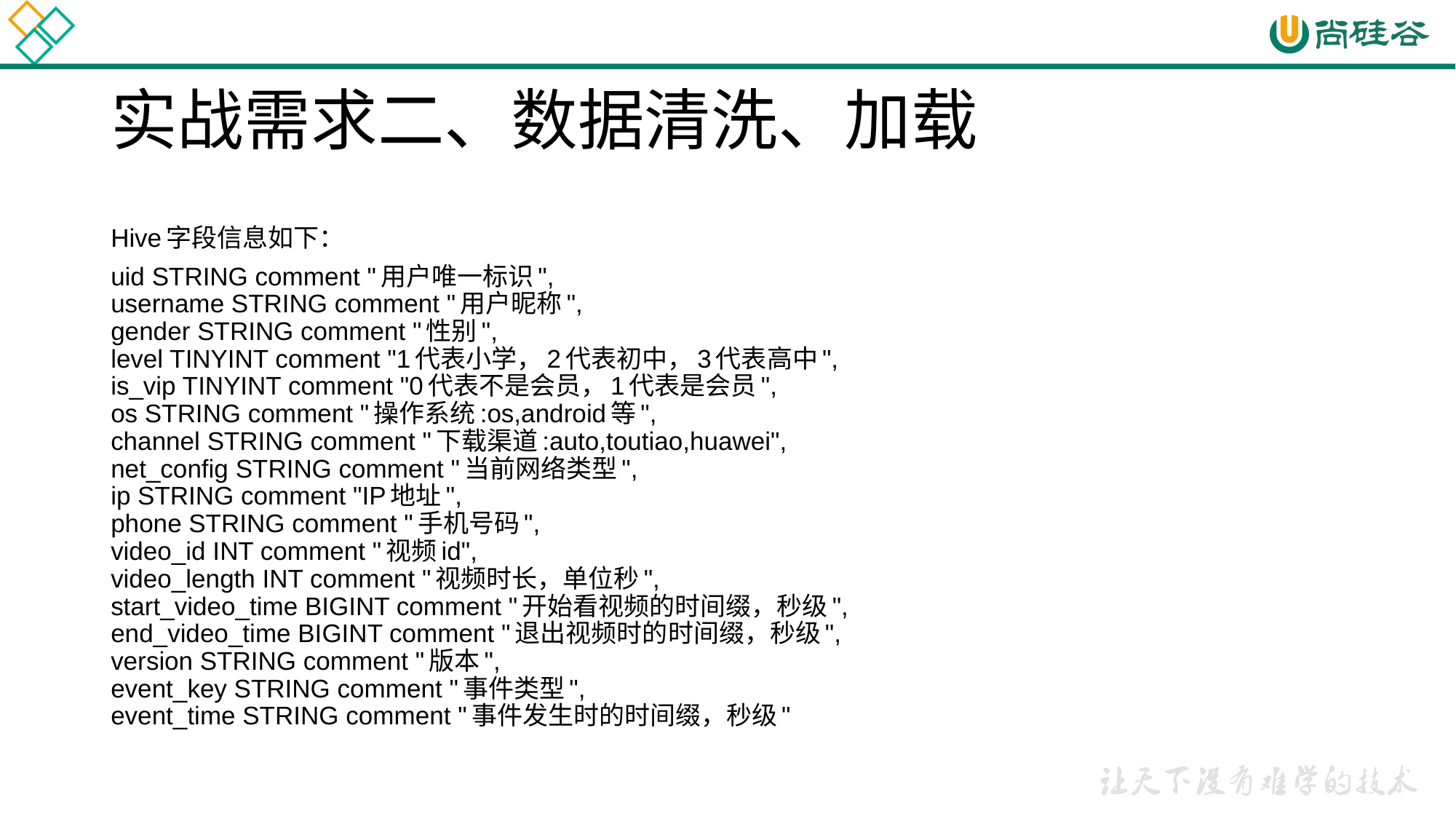

# 实战需求二、数据清洗、加载
Hive字段信息如下：
uid STRING comment "用户唯一标识",
username STRING comment "用户昵称",
gender STRING comment "性别",
level TINYINT comment "1代表小学，2代表初中，3代表高中",
is_vip TINYINT comment "0代表不是会员，1代表是会员",
os STRING comment "操作系统:os,android等",
channel STRING comment "下载渠道:auto,toutiao,huawei",
net_config STRING comment "当前网络类型",
ip STRING comment "IP地址",
phone STRING comment "手机号码",
video_id INT comment "视频id",
video_length INT comment "视频时长，单位秒",
start_video_time BIGINT comment "开始看视频的时间缀，秒级",
end_video_time BIGINT comment "退出视频时的时间缀，秒级",
version STRING comment "版本",
event_key STRING comment "事件类型",
event_time STRING comment "事件发生时的时间缀，秒级"